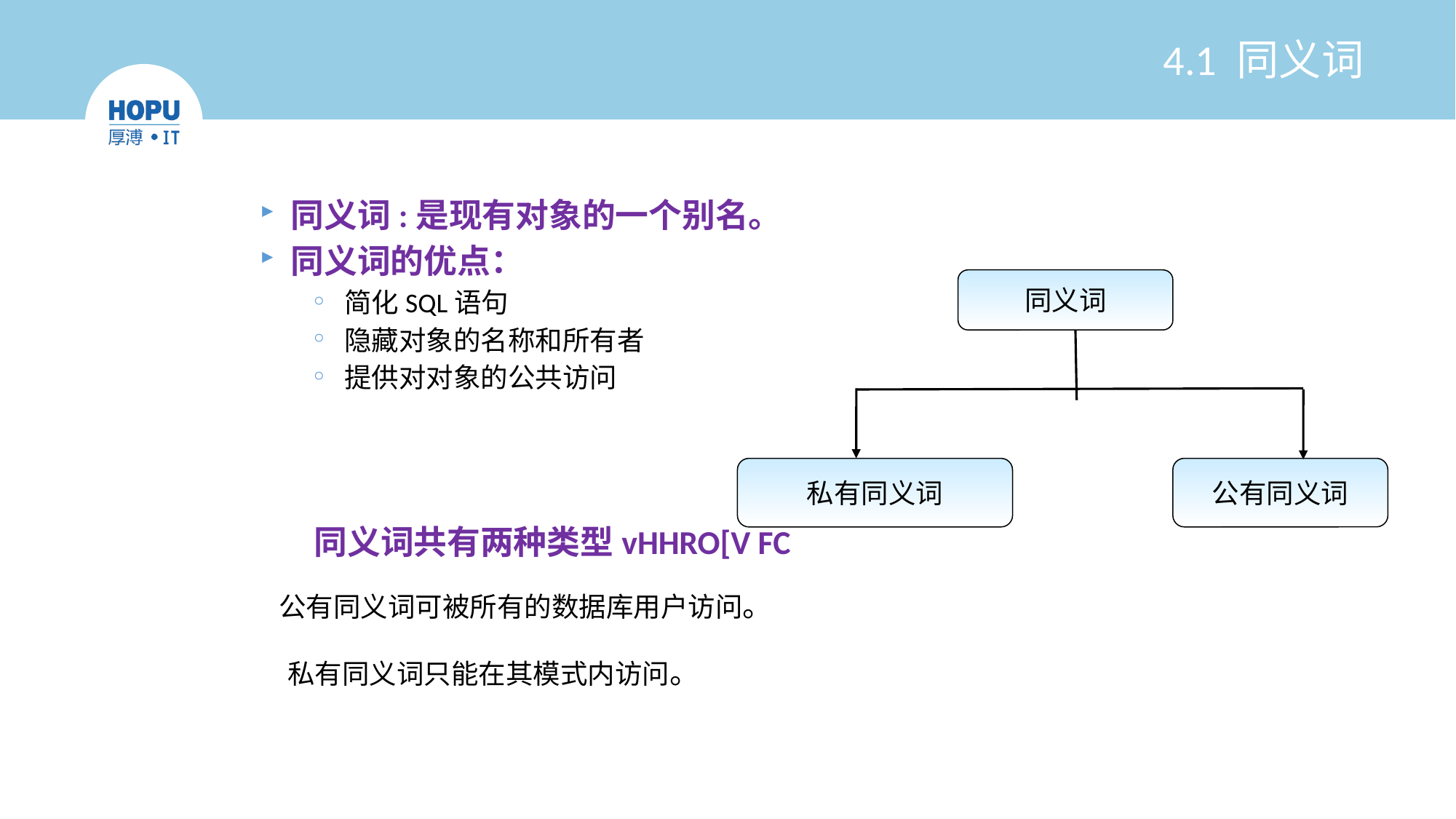

# 4.1 同义词
同义词:是现有对象的一个别名。
同义词的优点：
简化SQL语句
隐藏对象的名称和所有者
提供对对象的公共访问

      同义词共有两种类型vHHRO[V FC
同义词

公有同义词
私有同义词
公有同义词可被所有的数据库用户访问。
私有同义词只能在其模式内访问。